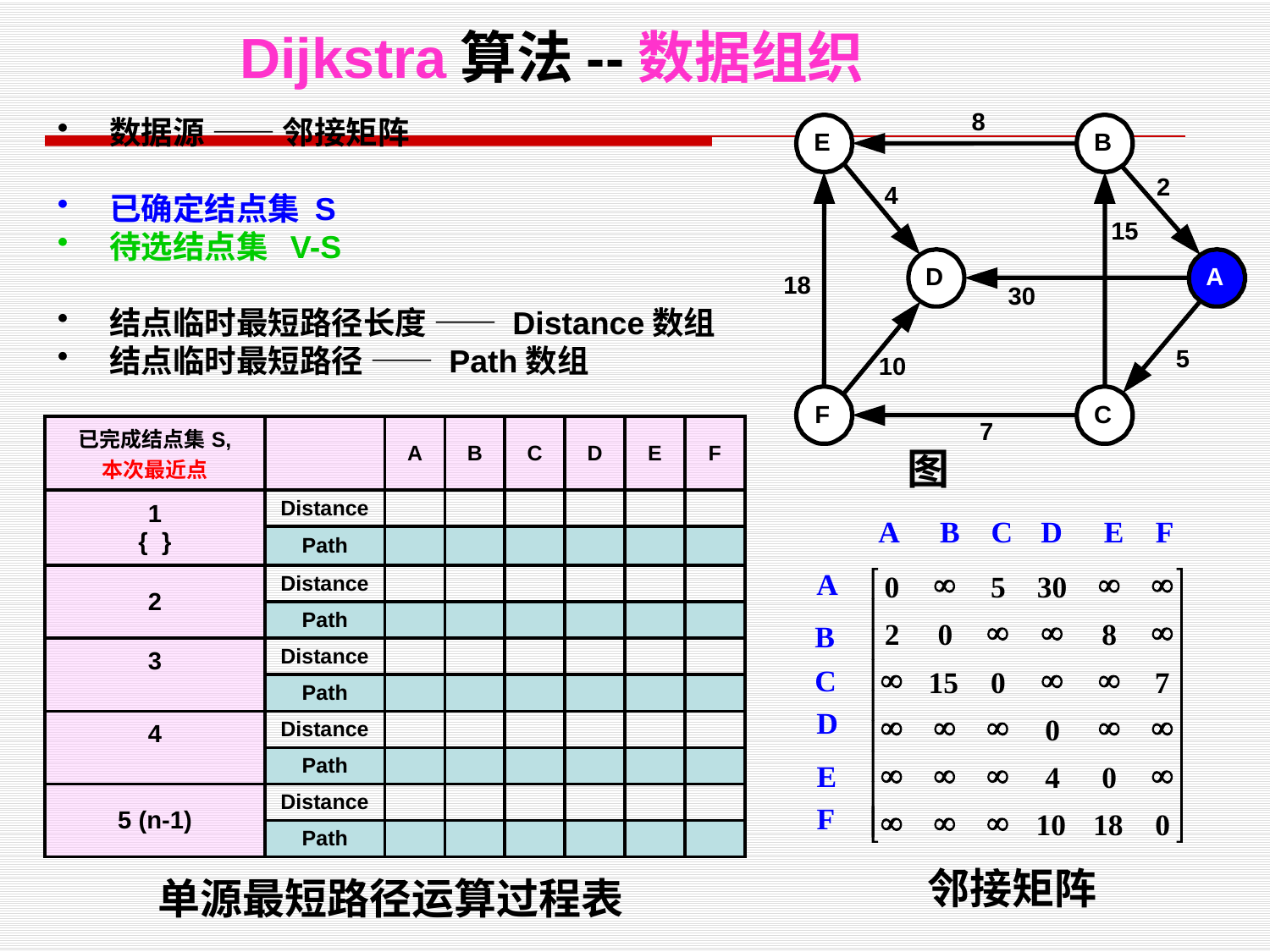

Dijkstra算法--数据组织
  数据源 —— 邻接矩阵

  已确定结点集 S
  待选结点集  V-S

  结点临时最短路径长度 —— Distance数组
  结点临时最短路径 —— Path数组
8

E
B

2

4

15

D
A

18

30

5
10

F
C

7
| 已完成结点集S, 本次最近点 |  | A | B | C | D | E | F |
| --- | --- | --- | --- | --- | --- | --- | --- |
| 1 { } | Distance |  |  |  |  |  |  |
|  | Path |  |  |  |  |  |  |
| 2 | Distance |  |  |  |  |  |  |
|  | Path |  |  |  |  |  |  |
| 3 | Distance |  |  |  |  |  |  |
|  | Path |  |  |  |  |  |  |
| 4 | Distance |  |  |  |  |  |  |
|  | Path |  |  |  |  |  |  |
| 5 (n-1) | Distance |  |  |  |  |  |  |
|  | Path |  |  |  |  |  |  |
图
A
B
C
D
E
F
∞
∞
∞
A

0
5
30

∞
∞
∞
2
0
8
B

∞
∞
∞
C
15
0
7

D
∞
∞
∞
∞
∞
0

∞
∞
∞
∞
E
4
0

F
∞
∞
∞

10
18
0

邻接矩阵
单源最短路径运算过程表